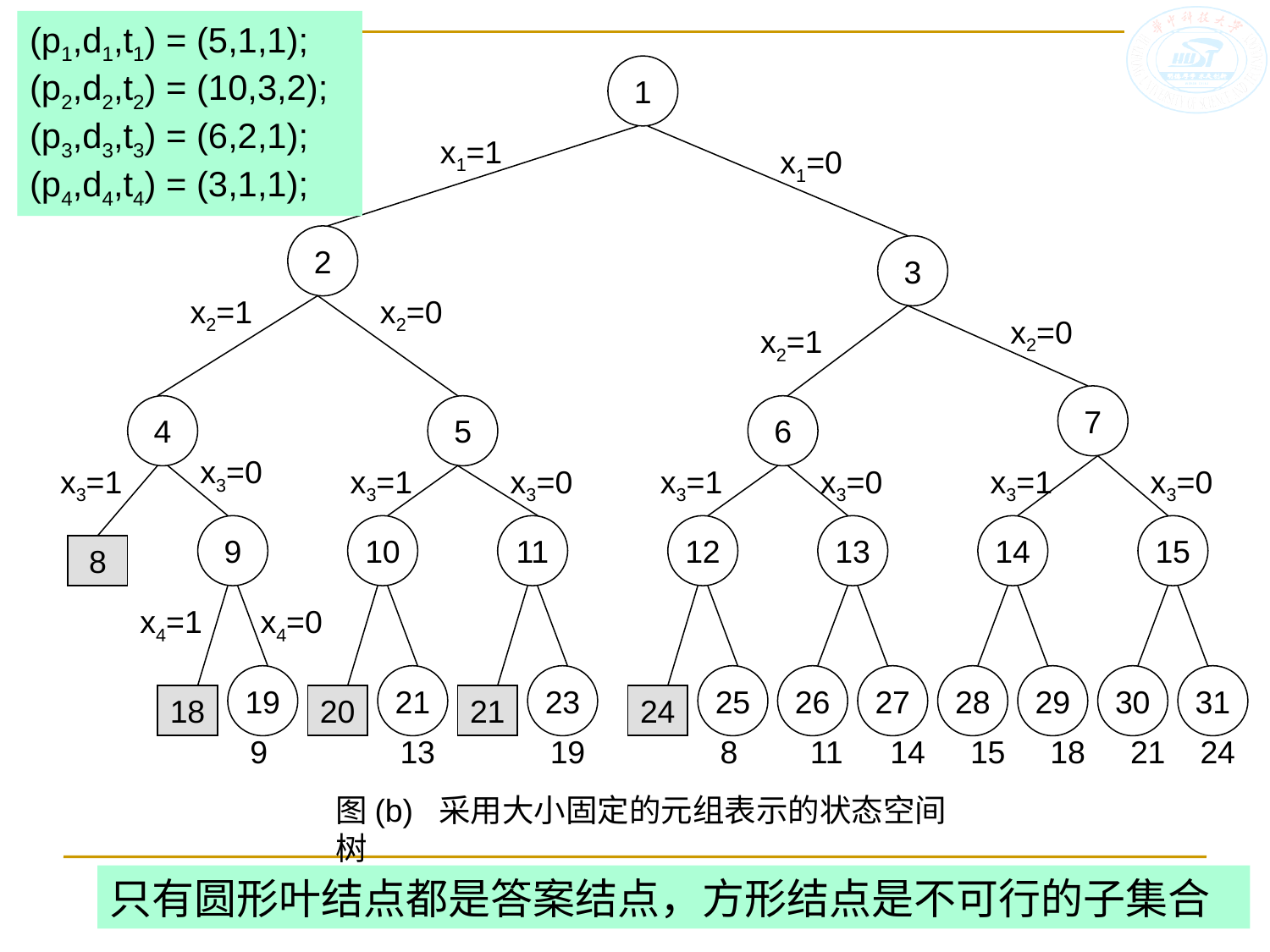

(p1,d1,t1) = (5,1,1);
(p2,d2,t2) = (10,3,2);
(p3,d3,t3) = (6,2,1);
(p4,d4,t4) = (3,1,1);
1
x1=1

x1=0
2
3
x2=1
x2=0

x2=0
x2=1
7
4
5
6
x3=0
x3=1
x3=1
x3=0
x3=1
x3=0
x3=1

x3=0

9
10
11
12
13
14
15
8

x4=1
x4=0
19
21
23
25
26
27
28
29
30
31
18
20
21
24
9
13
19
8
11
14
15
18
21
24
图(b)  采用大小固定的元组表示的状态空间树
只有圆形叶结点都是答案结点，方形结点是不可行的子集合